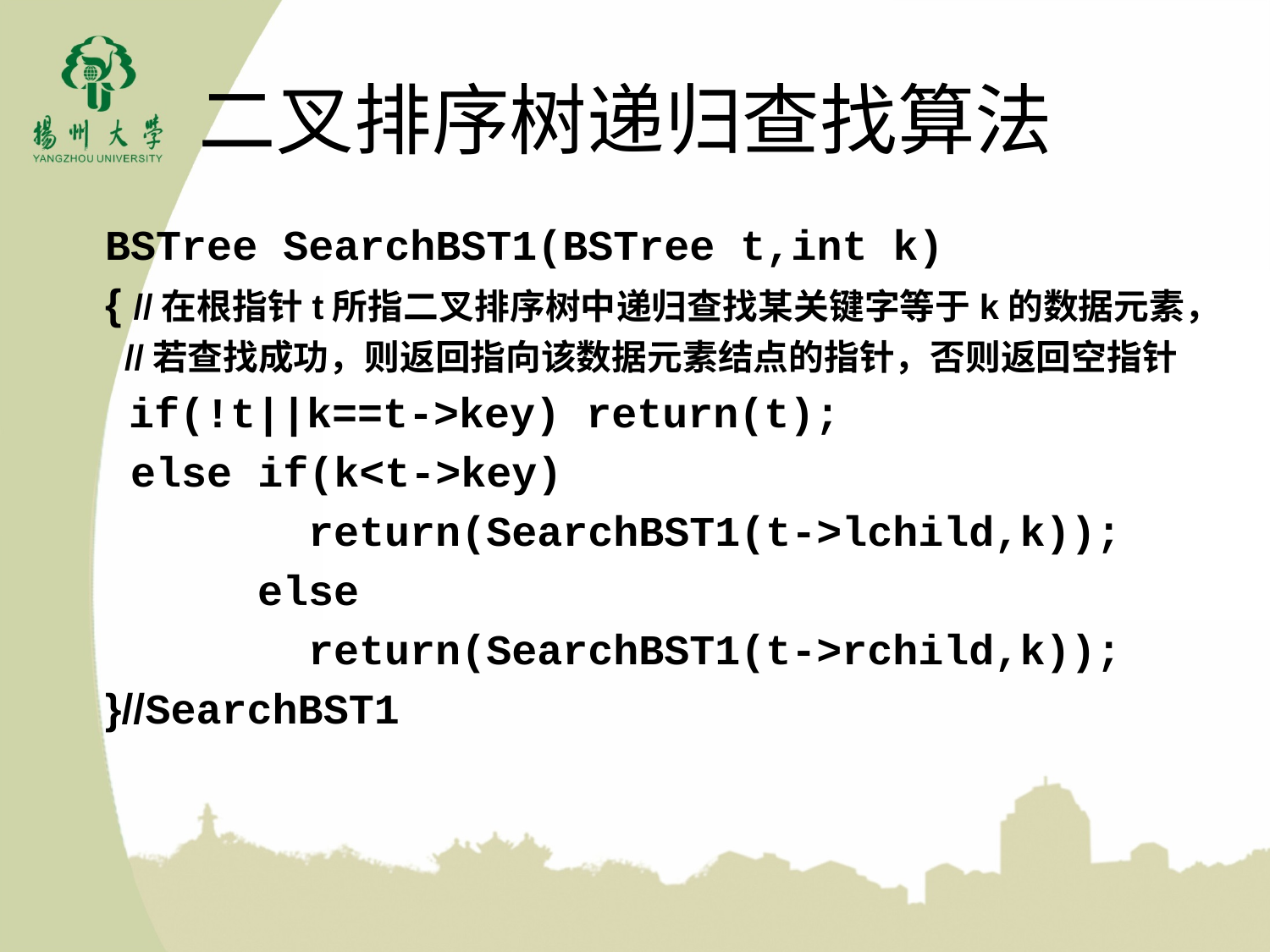

# 二叉排序树递归查找算法
BSTree SearchBST1(BSTree t,int k)
{ //在根指针t所指二叉排序树中递归查找某关键字等于k的数据元素，
  //若查找成功，则返回指向该数据元素结点的指针，否则返回空指针
  if(!t||k==t->key) return(t);
 else if(k<t->key)
        return(SearchBST1(t->lchild,k));
      else
        return(SearchBST1(t->rchild,k));
}//SearchBST1
21